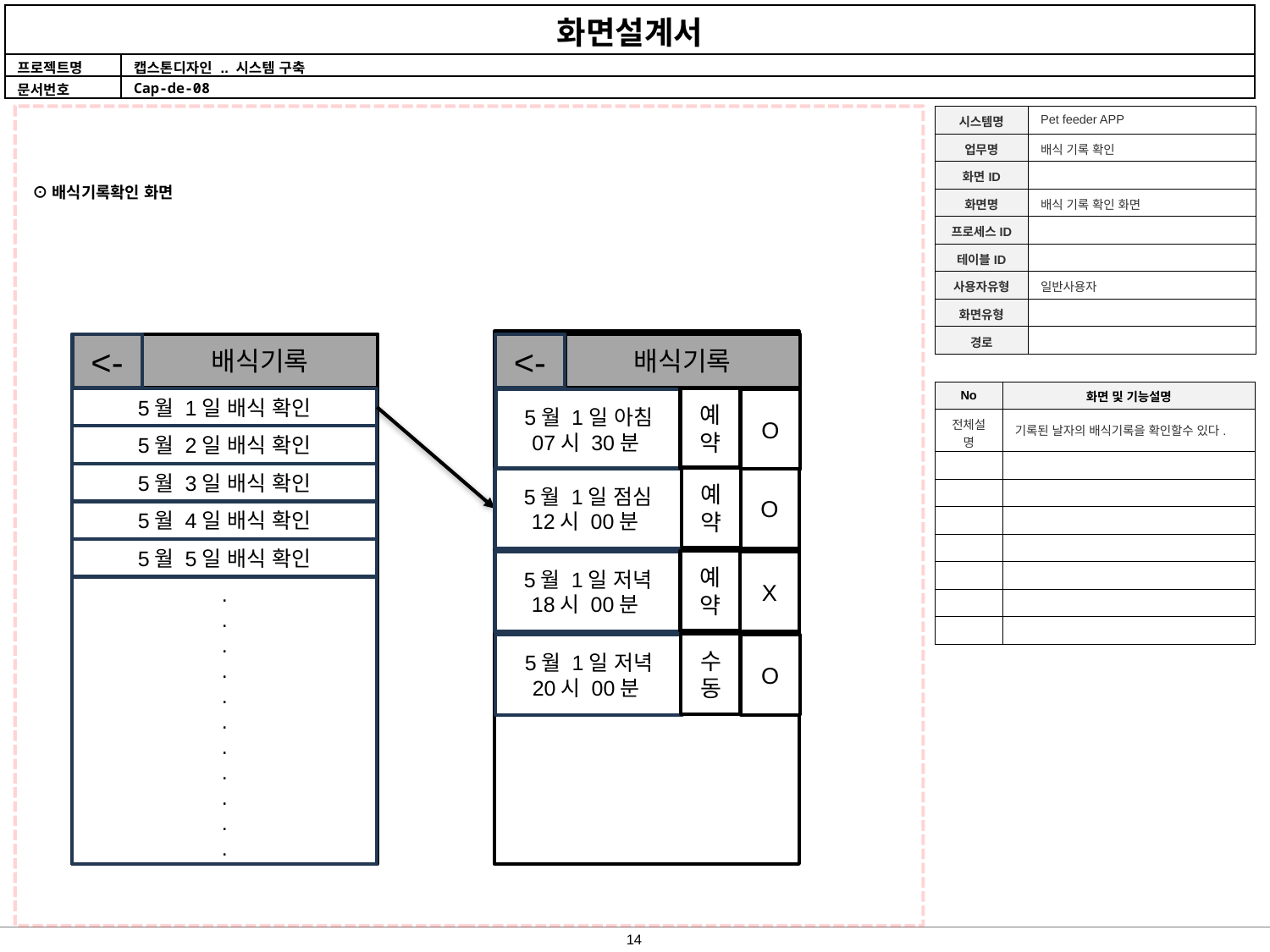

| 시스템명 | Pet feeder APP |
| --- | --- |
| 업무명 | 배식 기록 확인 |
| 화면ID |  |
| 화면명 | 배식 기록 확인 화면 |
| 프로세스ID |  |
| 테이블ID |  |
| 사용자유형 | 일반사용자 |
| 화면유형 |  |
| 경로 |  |
⊙배식기록확인 화면

<-
배식기록
<-
배식기록
| No | 화면 및 기능설명 |
| --- | --- |
| 전체설명 | 기록된 날자의 배식기록을 확인할수 있다. |
|  |  |
|  |  |
|  |  |
|  |  |
|  |  |
|  |  |
|  |  |
예약
5월 1일 배식 확인
5월 1일 아침
07시 30분
O
5월 2일 배식 확인
5월 3일 배식 확인
예약
5월 1일 점심
12시 00분
O
5월 4일 배식 확인
5월 5일 배식 확인
예약
5월 1일 저녁
18시 00분
X
.
.
.
.
.
.
.
.
.
.
.
수동
5월 1일 저녁
20시 00분
O